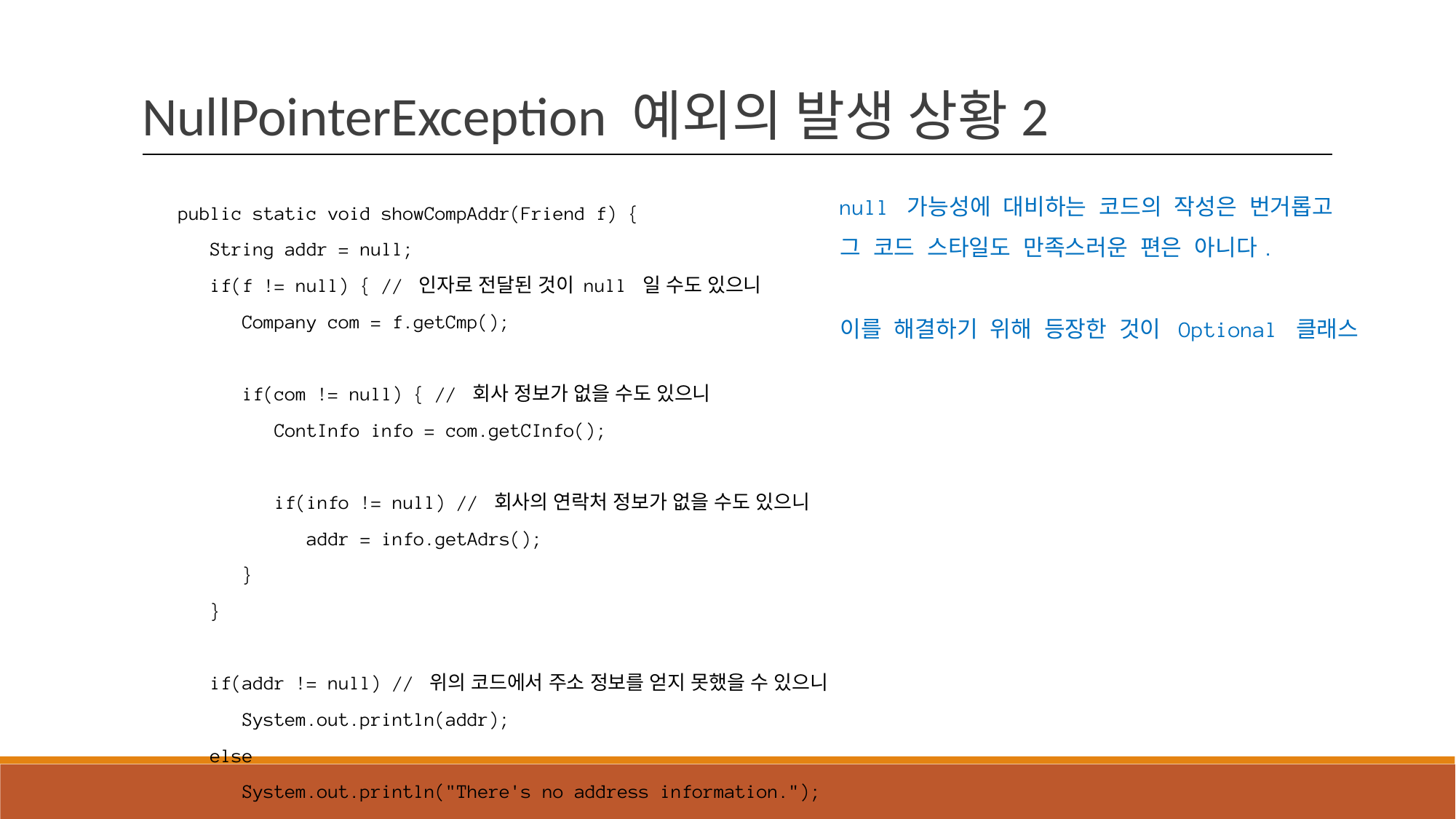

NullPointerException 예외의 발생 상황2
null 가능성에 대비하는 코드의 작성은 번거롭고
그 코드 스타일도 만족스러운 편은 아니다.

이를 해결하기 위해 등장한 것이 Optional 클래스
public static void showCompAddr(Friend f) {
   String addr = null;
   if(f != null) { // 인자로 전달된 것이 null 일 수도 있으니
      Company com = f.getCmp();

      if(com != null) { // 회사 정보가 없을 수도 있으니
         ContInfo info = com.getCInfo();

         if(info != null) // 회사의 연락처 정보가 없을 수도 있으니
            addr = info.getAdrs();
      }
   }

   if(addr != null) // 위의 코드에서 주소 정보를 얻지 못했을 수 있으니
      System.out.println(addr);
   else
      System.out.println("There's no address information.");
}